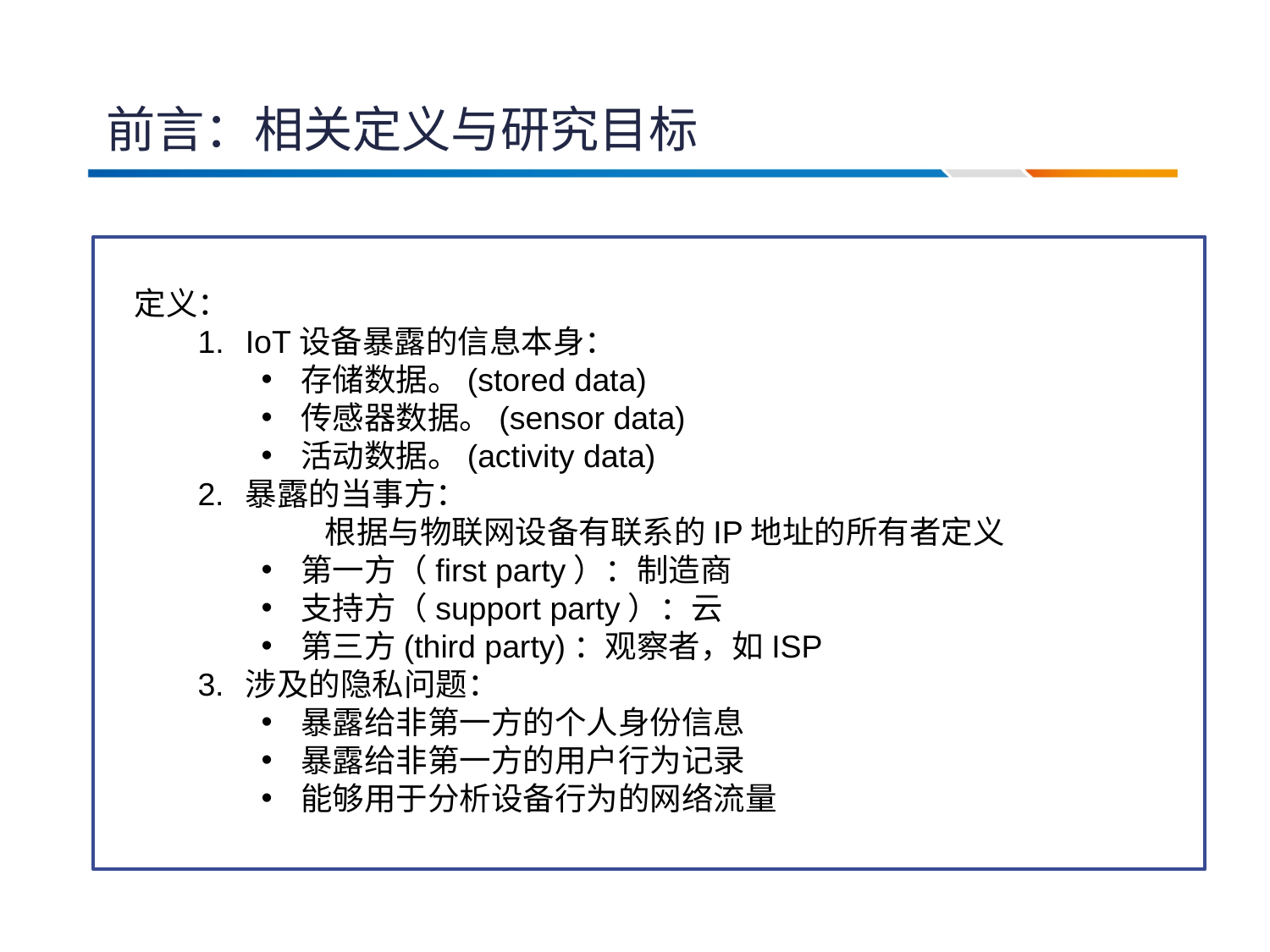

# 前言：相关定义与研究目标

定义：
IoT设备暴露的信息本身：
存储数据。(stored data)
传感器数据。(sensor data)
活动数据。(activity data)
暴露的当事方：
	根据与物联网设备有联系的IP地址的所有者定义
第一方（first party）：制造商
支持方（support party）：云
第三方(third party)：观察者，如ISP
涉及的隐私问题：
暴露给非第一方的个人身份信息
暴露给非第一方的用户行为记录
能够用于分析设备行为的网络流量